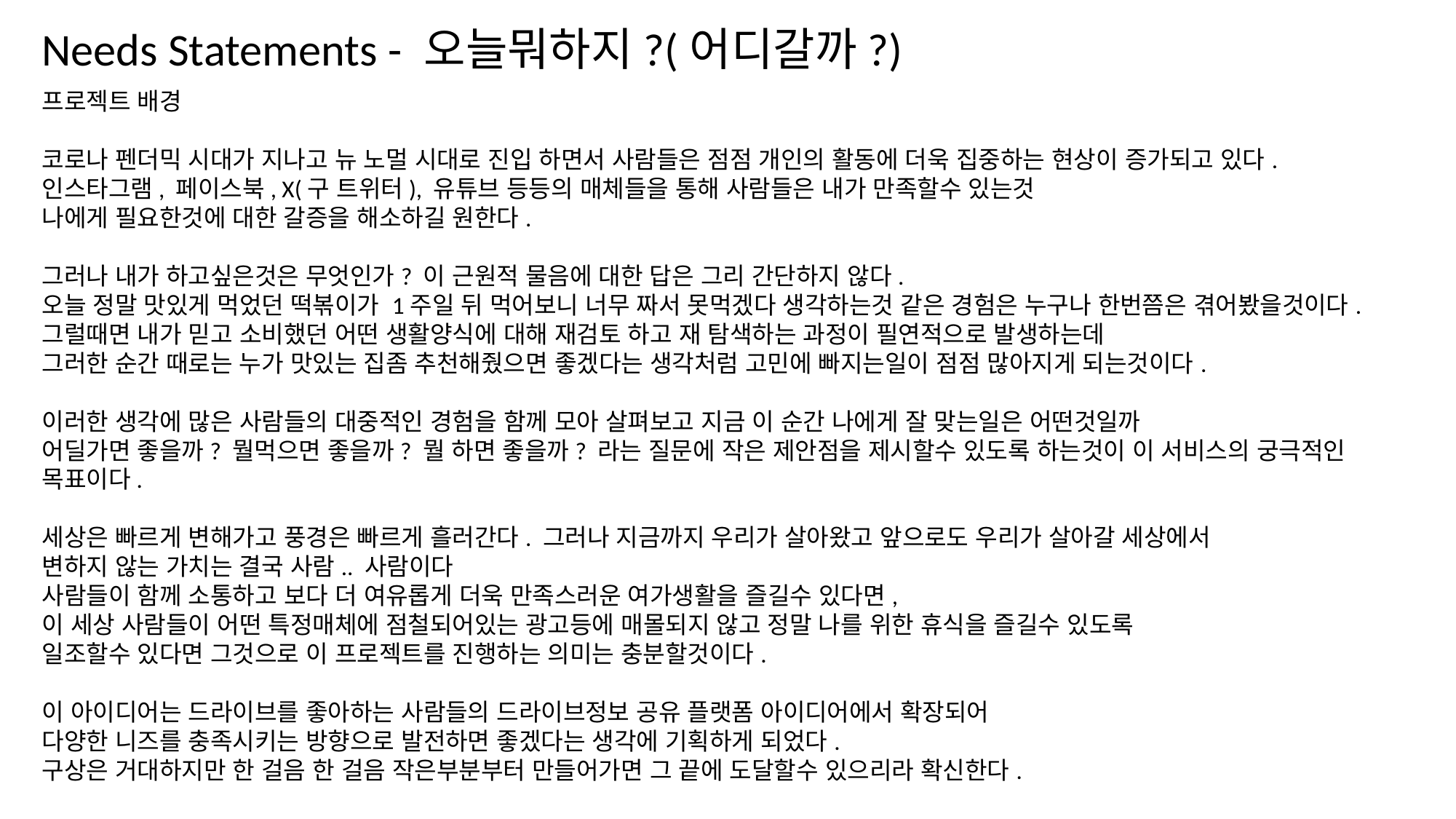

Needs Statements - 오늘뭐하지?(어디갈까?)

프로젝트 배경

코로나 펜더믹 시대가 지나고 뉴 노멀 시대로 진입 하면서 사람들은 점점 개인의 활동에 더욱 집중하는 현상이 증가되고 있다.
인스타그램, 페이스북, X(구 트위터), 유튜브 등등의 매체들을 통해 사람들은 내가 만족할수 있는것
나에게 필요한것에 대한 갈증을 해소하길 원한다.

그러나 내가 하고싶은것은 무엇인가? 이 근원적 물음에 대한 답은 그리 간단하지 않다.
오늘 정말 맛있게 먹었던 떡볶이가 1주일 뒤 먹어보니 너무 짜서 못먹겠다 생각하는것 같은 경험은 누구나 한번쯤은 겪어봤을것이다.
그럴때면 내가 믿고 소비했던 어떤 생활양식에 대해 재검토 하고 재 탐색하는 과정이 필연적으로 발생하는데
그러한 순간 때로는 누가 맛있는 집좀 추천해줬으면 좋겠다는 생각처럼 고민에 빠지는일이 점점 많아지게 되는것이다.

이러한 생각에 많은 사람들의 대중적인 경험을 함께 모아 살펴보고 지금 이 순간 나에게 잘 맞는일은 어떤것일까
어딜가면 좋을까? 뭘먹으면 좋을까? 뭘 하면 좋을까? 라는 질문에 작은 제안점을 제시할수 있도록 하는것이 이 서비스의 궁극적인 목표이다.

세상은 빠르게 변해가고 풍경은 빠르게 흘러간다. 그러나 지금까지 우리가 살아왔고 앞으로도 우리가 살아갈 세상에서
변하지 않는 가치는 결국 사람.. 사람이다
사람들이 함께 소통하고 보다 더 여유롭게 더욱 만족스러운 여가생활을 즐길수 있다면,
이 세상 사람들이 어떤 특정매체에 점철되어있는 광고등에 매몰되지 않고 정말 나를 위한 휴식을 즐길수 있도록
일조할수 있다면 그것으로 이 프로젝트를 진행하는 의미는 충분할것이다.

이 아이디어는 드라이브를 좋아하는 사람들의 드라이브정보 공유 플랫폼 아이디어에서 확장되어
다양한 니즈를 충족시키는 방향으로 발전하면 좋겠다는 생각에 기획하게 되었다.
구상은 거대하지만 한 걸음 한 걸음 작은부분부터 만들어가면 그 끝에 도달할수 있으리라 확신한다.